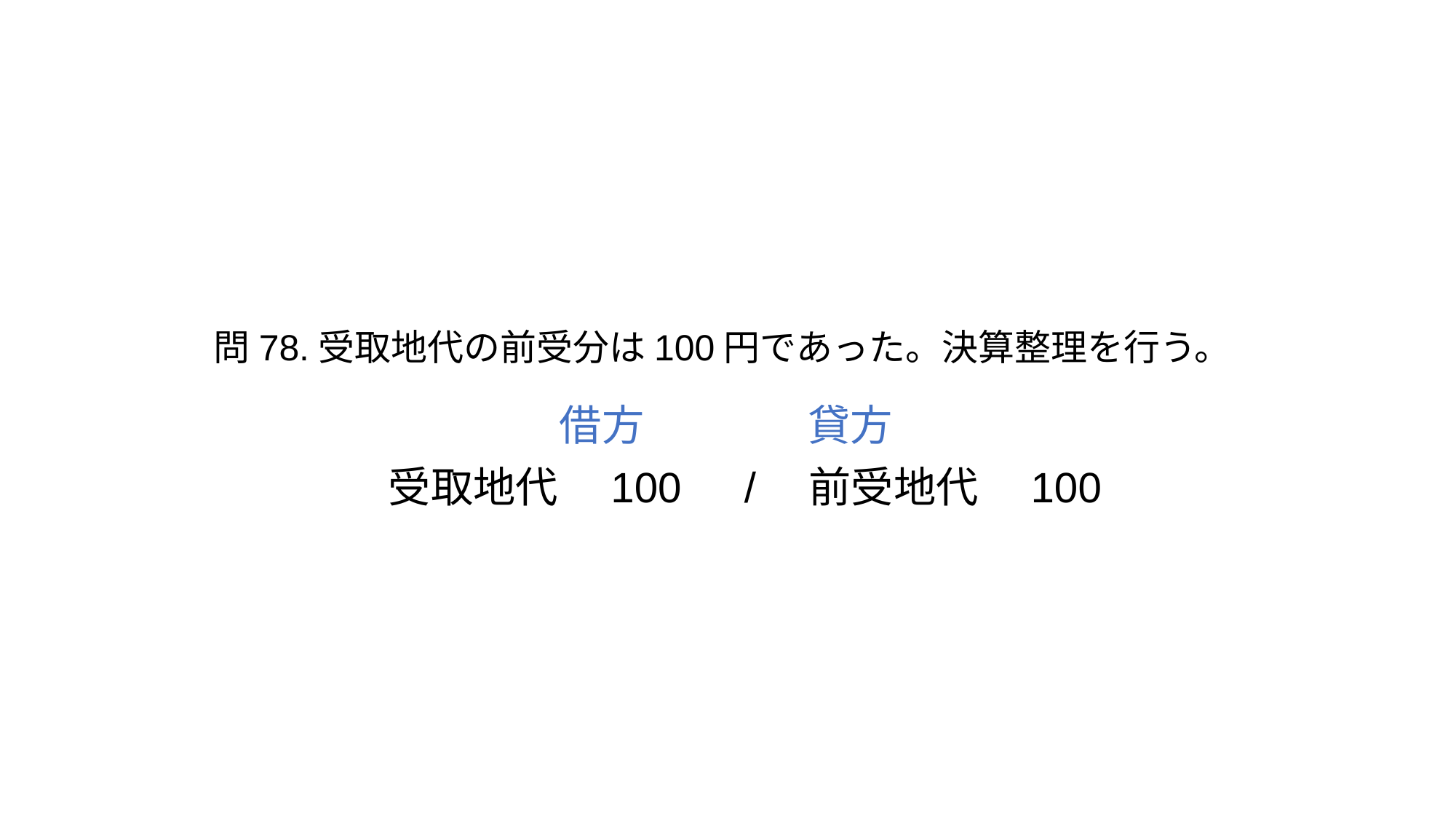

問78.受取地代の前受分は100円であった。決算整理を行う。
借方
貸方
受取地代　100　/　前受地代　100